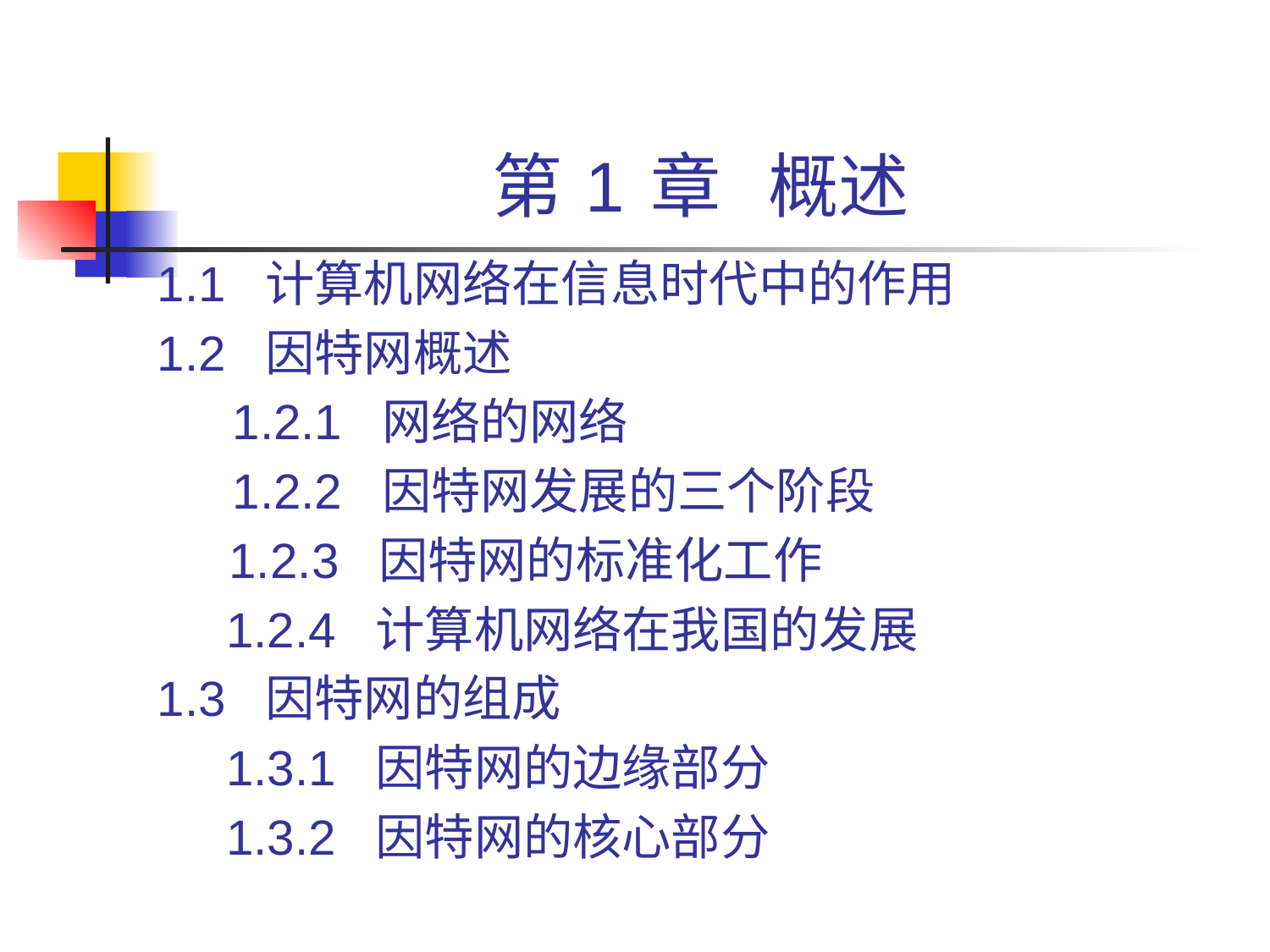

# 第 1 章   概述
1.1  计算机网络在信息时代中的作用
1.2  因特网概述
	  1.2.1  网络的网络
	  1.2.2  因特网发展的三个阶段
             1.2.3  因特网的标准化工作
     1.2.4  计算机网络在我国的发展
1.3  因特网的组成
     1.3.1  因特网的边缘部分
     1.3.2  因特网的核心部分